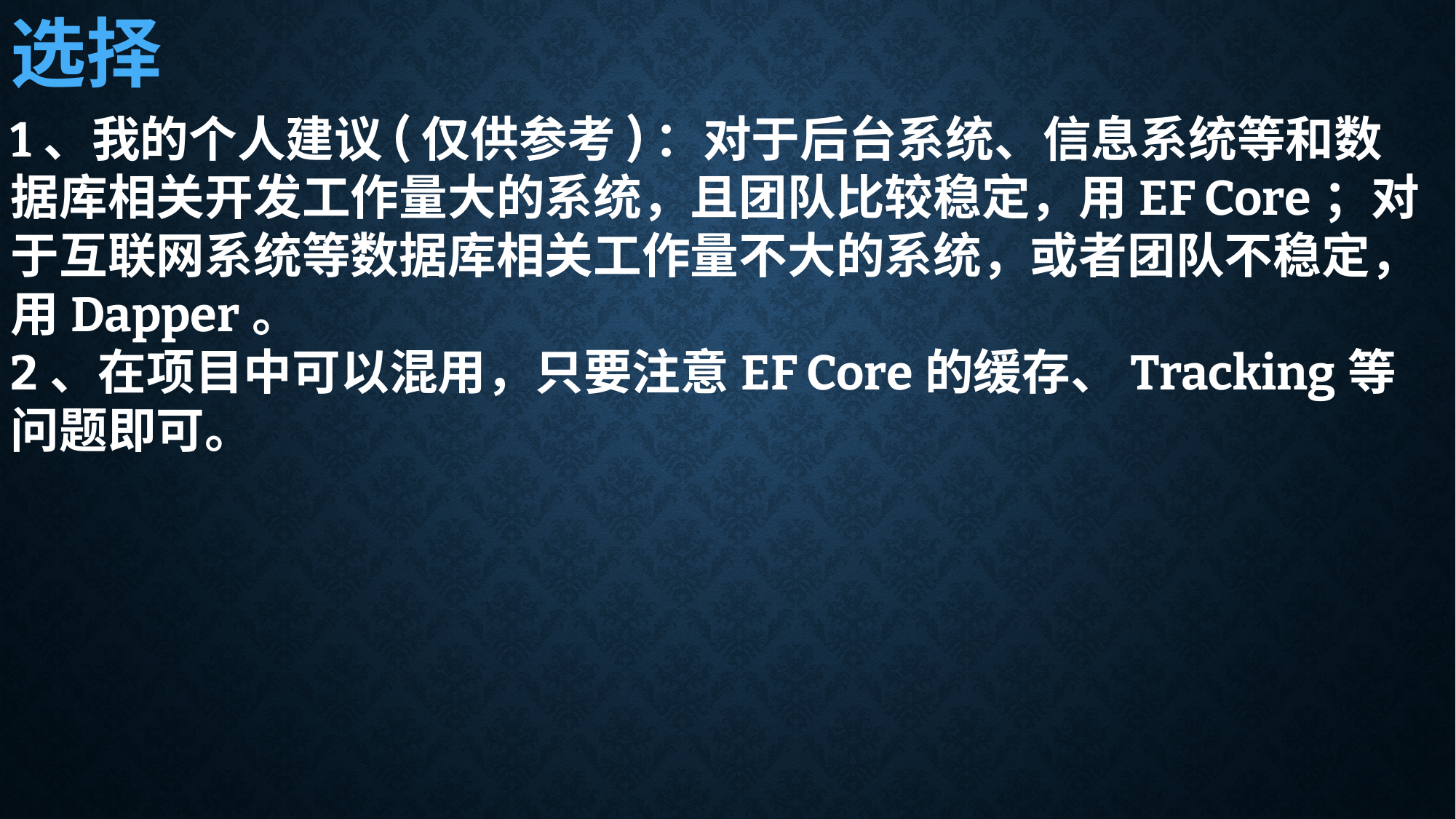

选择
1、我的个人建议(仅供参考)：对于后台系统、信息系统等和数据库相关开发工作量大的系统，且团队比较稳定，用EF Core；对于互联网系统等数据库相关工作量不大的系统，或者团队不稳定，用Dapper。
2、在项目中可以混用，只要注意EF Core的缓存、Tracking等问题即可。